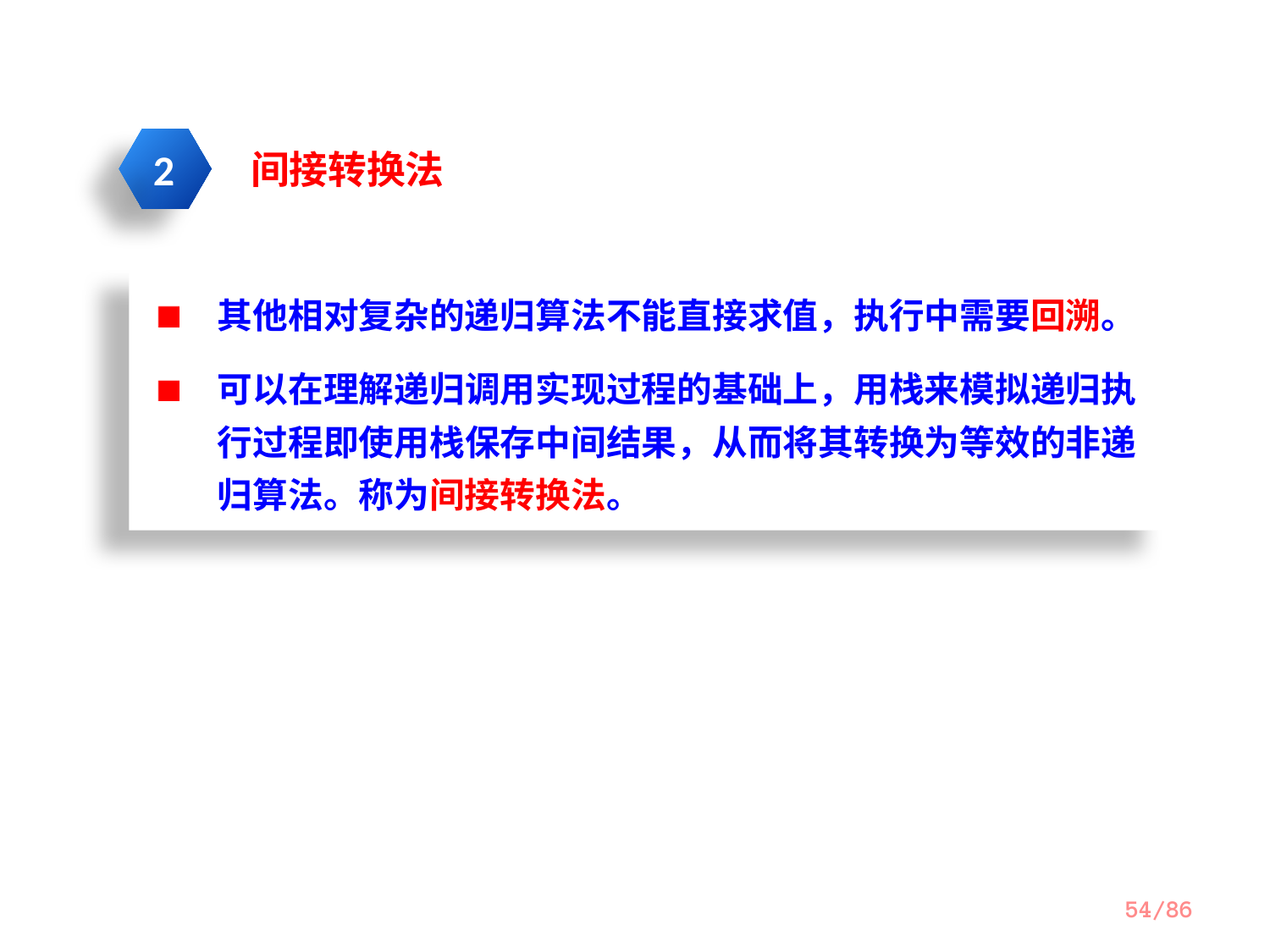

2
间接转换法
其他相对复杂的递归算法不能直接求值，执行中需要回溯。
可以在理解递归调用实现过程的基础上，用栈来模拟递归执行过程即使用栈保存中间结果，从而将其转换为等效的非递归算法。称为间接转换法。
54/86